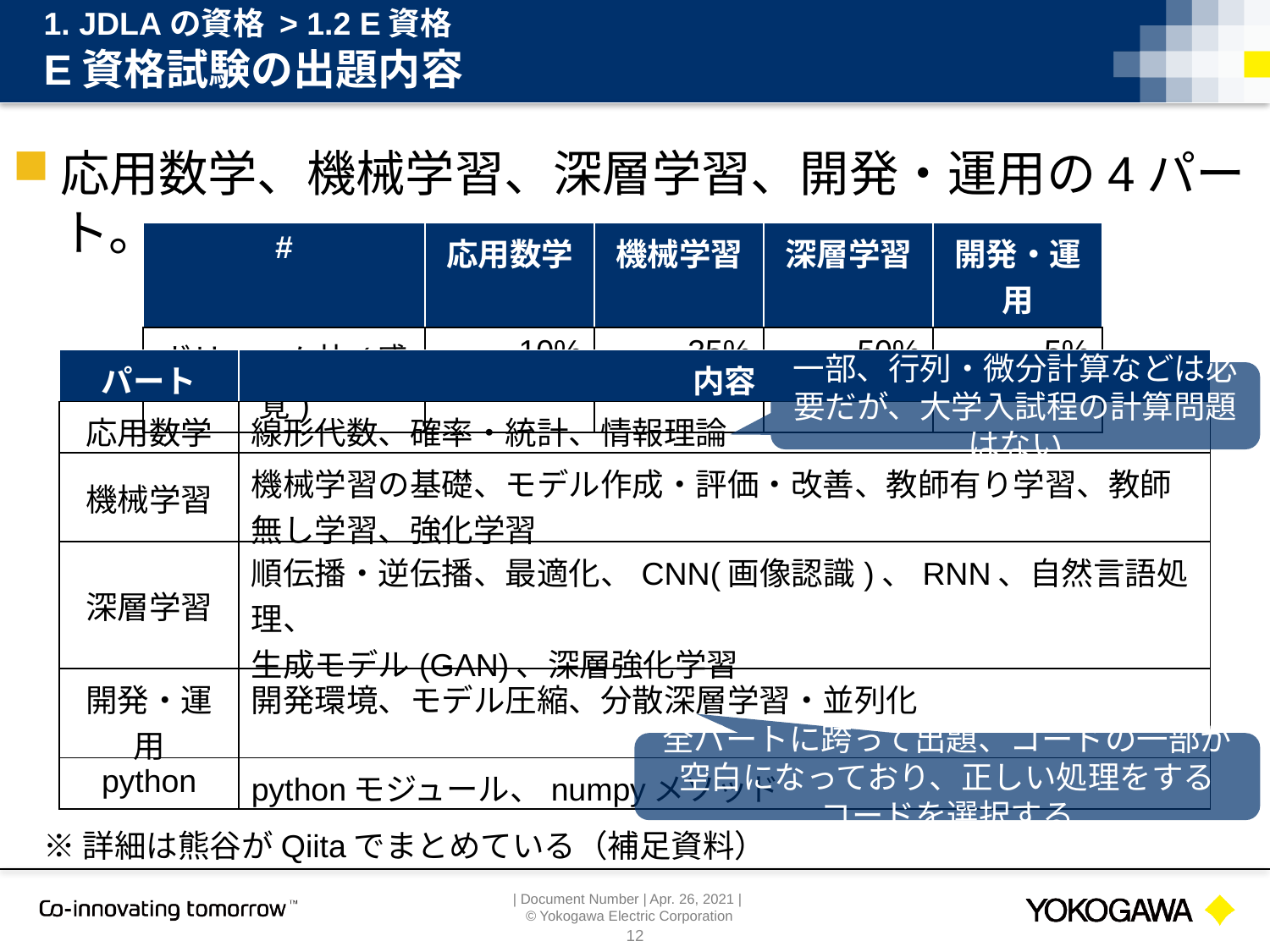

1. JDLAの資格 > 1.2 E資格
# E資格試験の出題内容
応用数学、機械学習、深層学習、開発・運用の4パート。
| # | 応用数学 | 機械学習 | 深層学習 | 開発・運用 |
| --- | --- | --- | --- | --- |
| ボリューム比(感覚) | 10% | 35% | 50% | 5% |
| パート | 内容 |
| --- | --- |
| 応用数学 | 線形代数、確率・統計、情報理論 |
| 機械学習 | 機械学習の基礎、モデル作成・評価・改善、教師有り学習、教師無し学習、強化学習 |
| 深層学習 | 順伝播・逆伝播、最適化、CNN(画像認識)、RNN、自然言語処理、 生成モデル(GAN)、深層強化学習 |
| 開発・運用 | 開発環境、モデル圧縮、分散深層学習・並列化 |
| python | pythonモジュール、numpyメソッド |
一部、行列・微分計算などは必要だが、大学入試程の計算問題はない
全パートに跨って出題、コードの一部が空白になっており、正しい処理をするコードを選択する
※詳細は熊谷がQiitaでまとめている（補足資料）
12